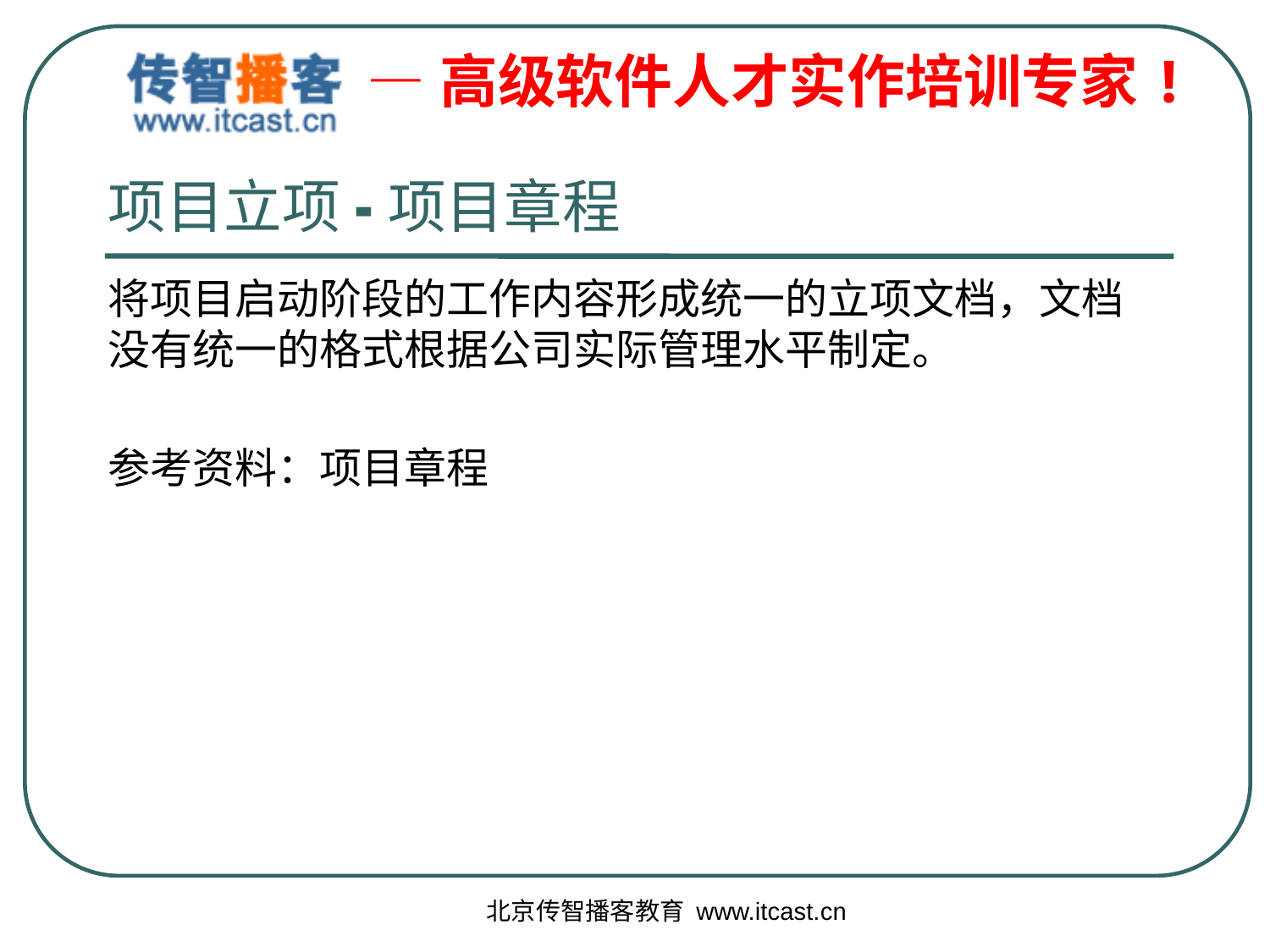

# 项目立项-项目章程
将项目启动阶段的工作内容形成统一的立项文档，文档没有统一的格式根据公司实际管理水平制定。

参考资料：项目章程
北京传智播客教育 www.itcast.cn